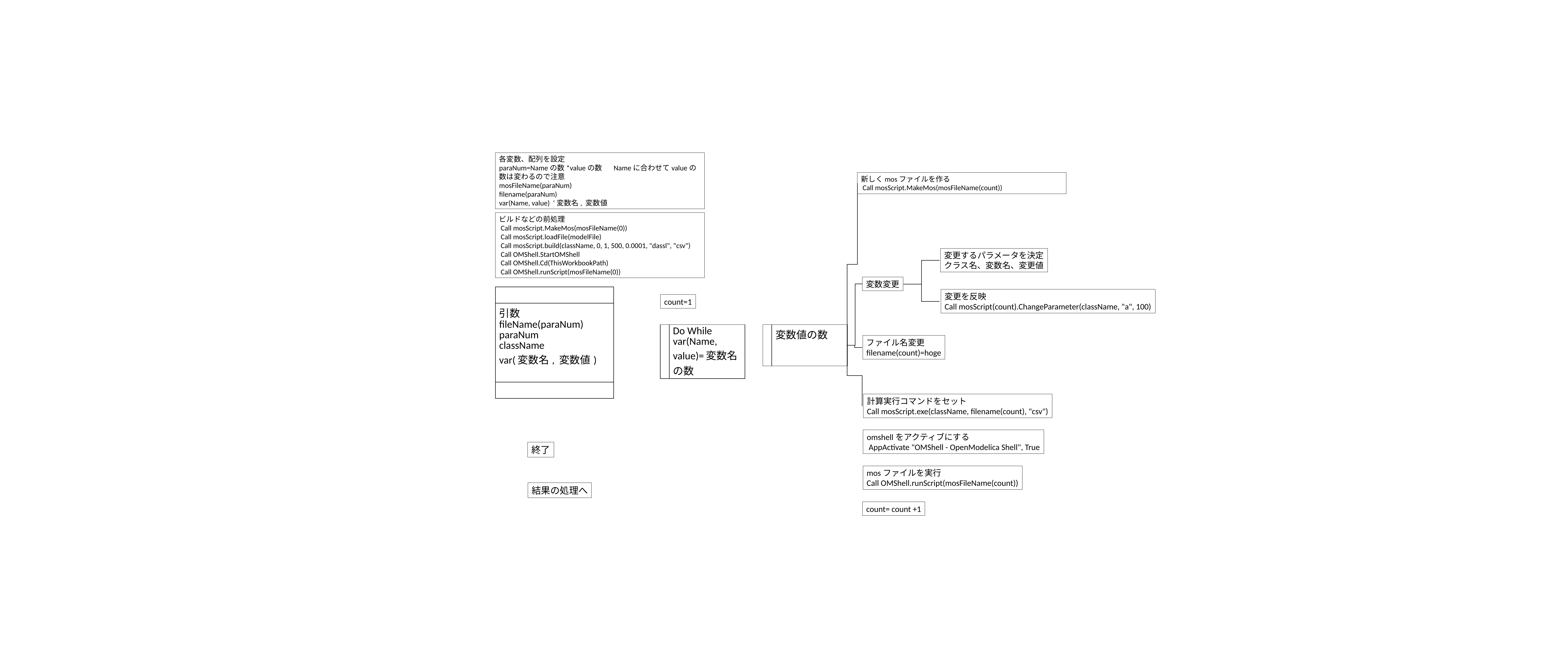

各変数、配列を設定
paraNum=Nameの数*valueの数      Nameに合わせてvalueの数は変わるので注意
mosFileName(paraNum)
filename(paraNum)
var(Name, value)  ‘変数名, 変数値
新しくmosファイルを作る
 Call mosScript.MakeMos(mosFileName(count))
ビルドなどの前処理
 Call mosScript.MakeMos(mosFileName(0))
 Call mosScript.loadFile(modelFile)
 Call mosScript.build(className, 0, 1, 500, 0.0001, "dassl", "csv")
 Call OMShell.StartOMShell
 Call OMShell.Cd(ThisWorkbookPath)
 Call OMShell.runScript(mosFileName(0))
変更するパラメータを決定
クラス名、変数名、変更値
変数変更
|  |
| --- |
| 引数 fileName(paraNum) paraNum className var(変数名, 変数値) |
|  |
変更を反映
Call mosScript(count).ChangeParameter(className, "a", 100)
count=1
|  | Do While var(Name, value)=変数名の数 |
| --- | --- |
|  | 変数値の数 |
| --- | --- |
ファイル名変更
filename(count)=hoge
計算実行コマンドをセット
Call mosScript.exe(className, filename(count), "csv")
omshellをアクティブにする
 AppActivate "OMShell - OpenModelica Shell", True
終了
mosファイルを実行
Call OMShell.runScript(mosFileName(count))
結果の処理へ
count= count +1